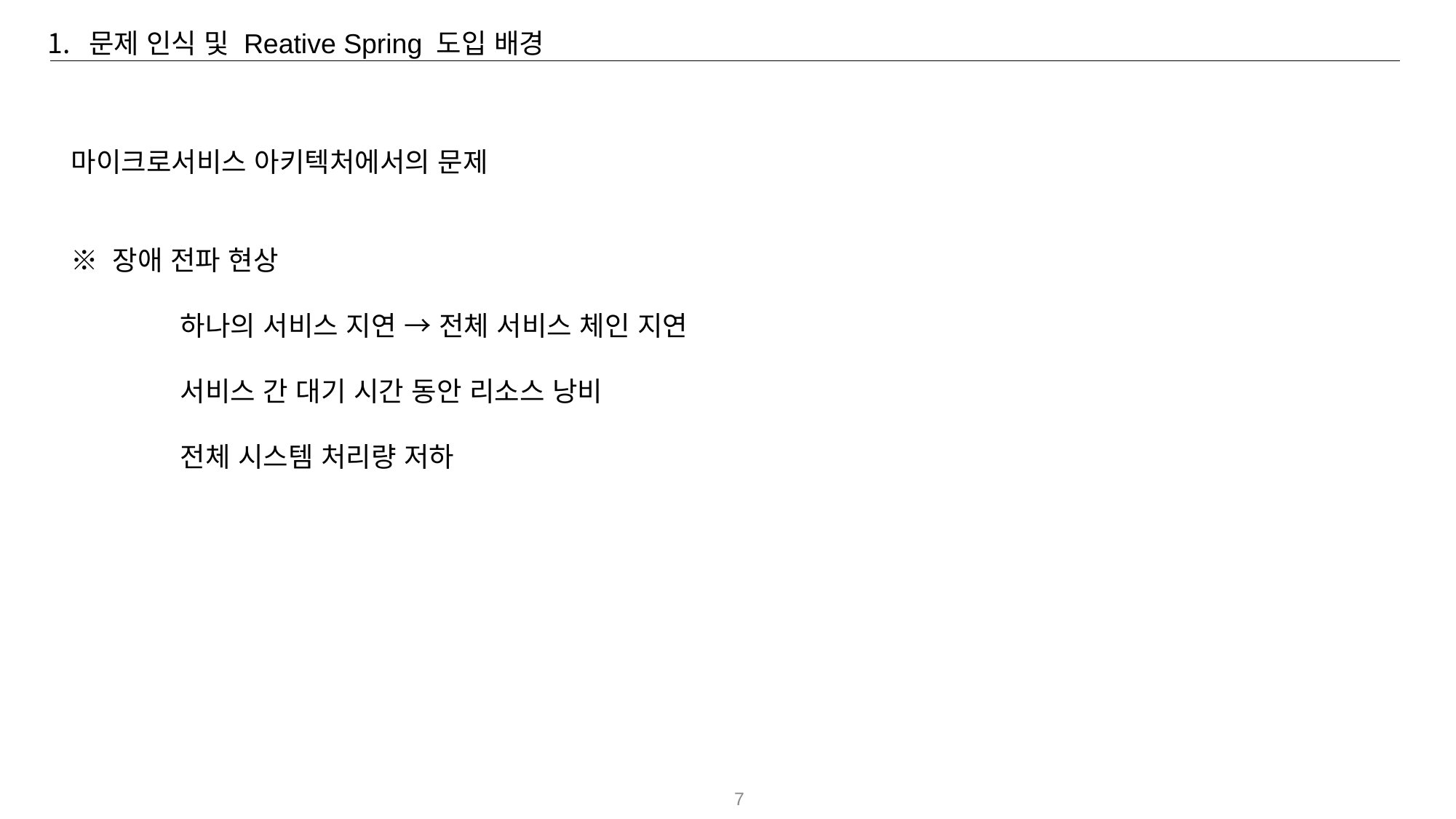

# 문제 인식 및 Reative Spring 도입 배경
마이크로서비스 아키텍처에서의 문제

※ 장애 전파 현상

	하나의 서비스 지연 → 전체 서비스 체인 지연

	서비스 간 대기 시간 동안 리소스 낭비

	전체 시스템 처리량 저하
7